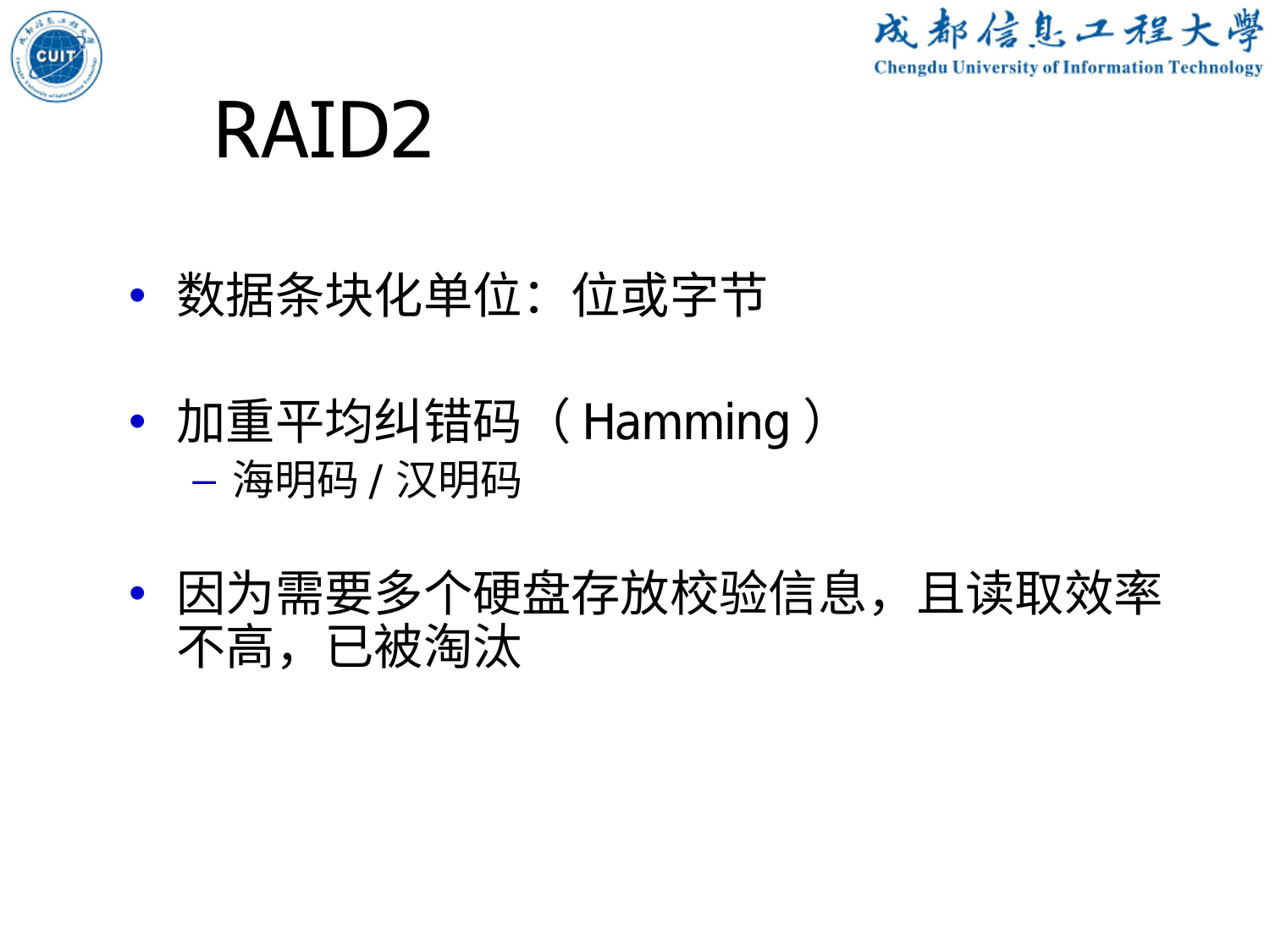

# RAID2
数据条块化单位：位或字节

加重平均纠错码（Hamming）
海明码/汉明码

因为需要多个硬盘存放校验信息，且读取效率不高，已被淘汰